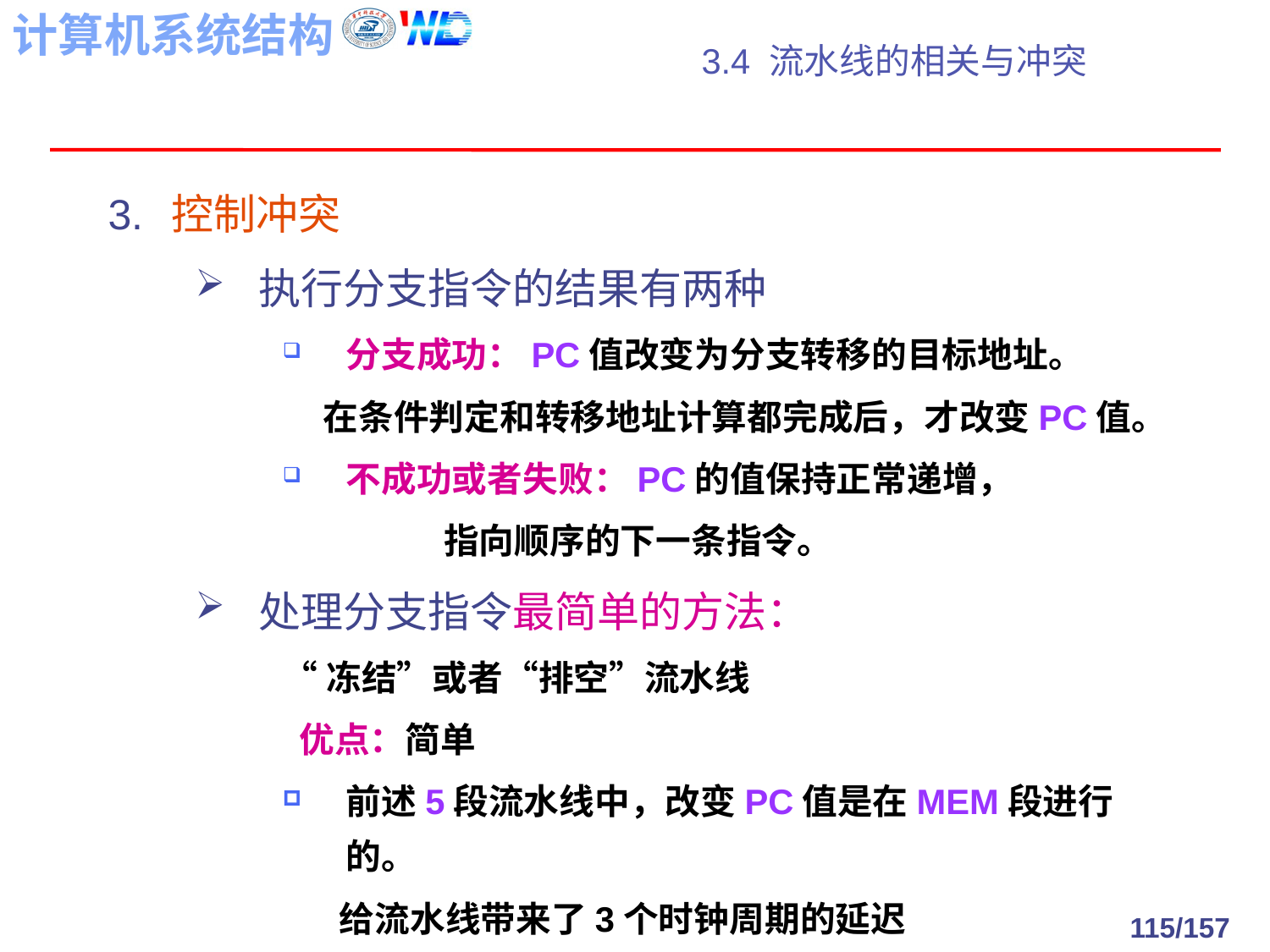

# 3.4 流水线的相关与冲突
控制冲突
执行分支指令的结果有两种
分支成功：PC值改变为分支转移的目标地址。
    在条件判定和转移地址计算都完成后，才改变PC值。
不成功或者失败：PC的值保持正常递增，
                   指向顺序的下一条指令。
处理分支指令最简单的方法：
“冻结”或者“排空”流水线
 优点：简单
前述5段流水线中，改变PC值是在MEM段进行的。
      给流水线带来了3个时钟周期的延迟